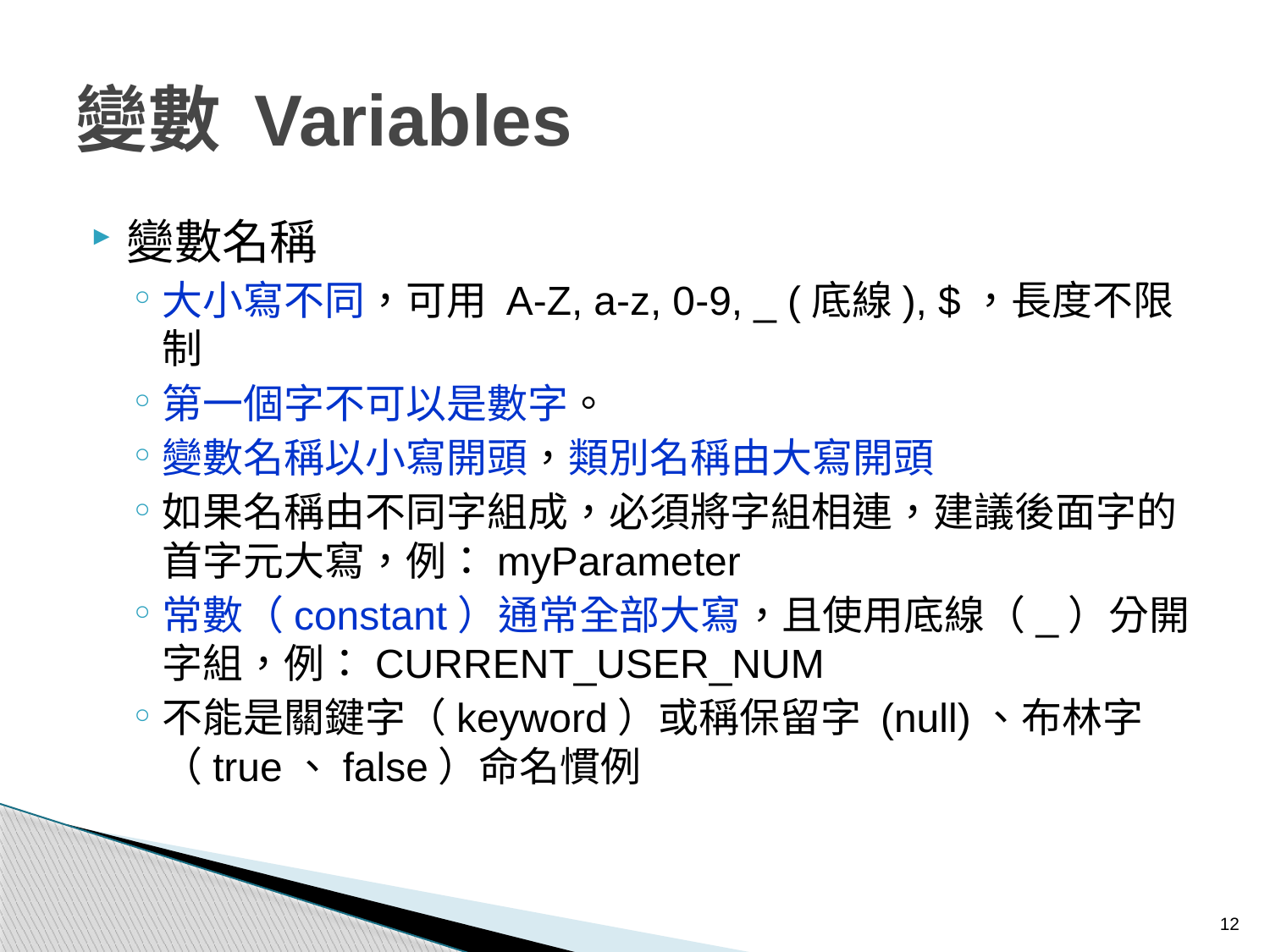

# 變數 Variables
變數名稱
大小寫不同，可用 A-Z, a-z, 0-9, _ (底線), $，長度不限制
第一個字不可以是數字。
變數名稱以小寫開頭，類別名稱由大寫開頭
如果名稱由不同字組成，必須將字組相連，建議後面字的首字元大寫，例：myParameter
常數（constant）通常全部大寫，且使用底線（_）分開字組，例：CURRENT_USER_NUM
不能是關鍵字（keyword）或稱保留字 (null)、布林字（true、false）命名慣例

12